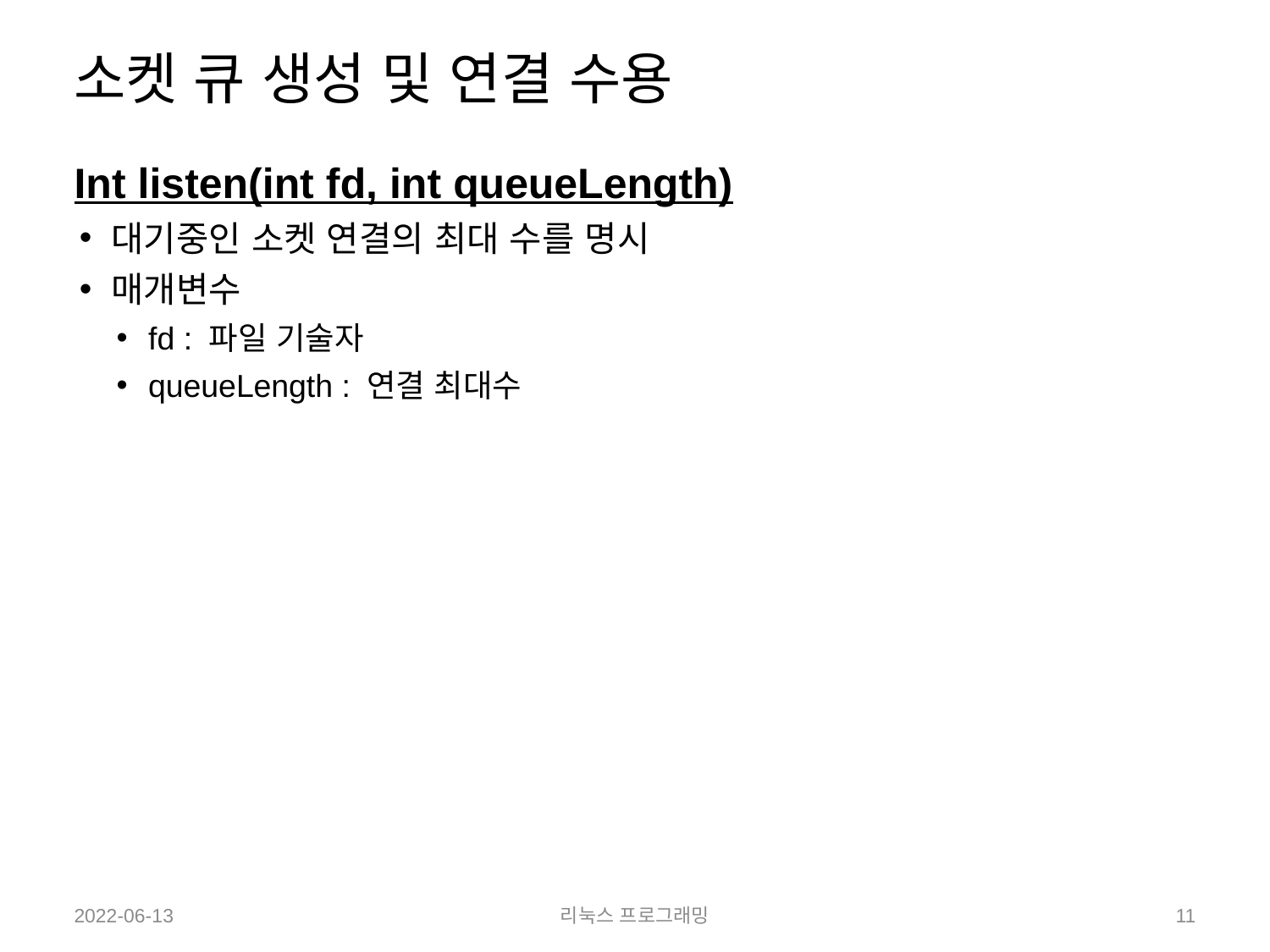

# 소켓 큐 생성 및 연결 수용
Int listen(int fd, int queueLength)
대기중인 소켓 연결의 최대 수를 명시
매개변수
fd : 파일 기술자
queueLength : 연결 최대수
2022-06-13
리눅스 프로그래밍
11